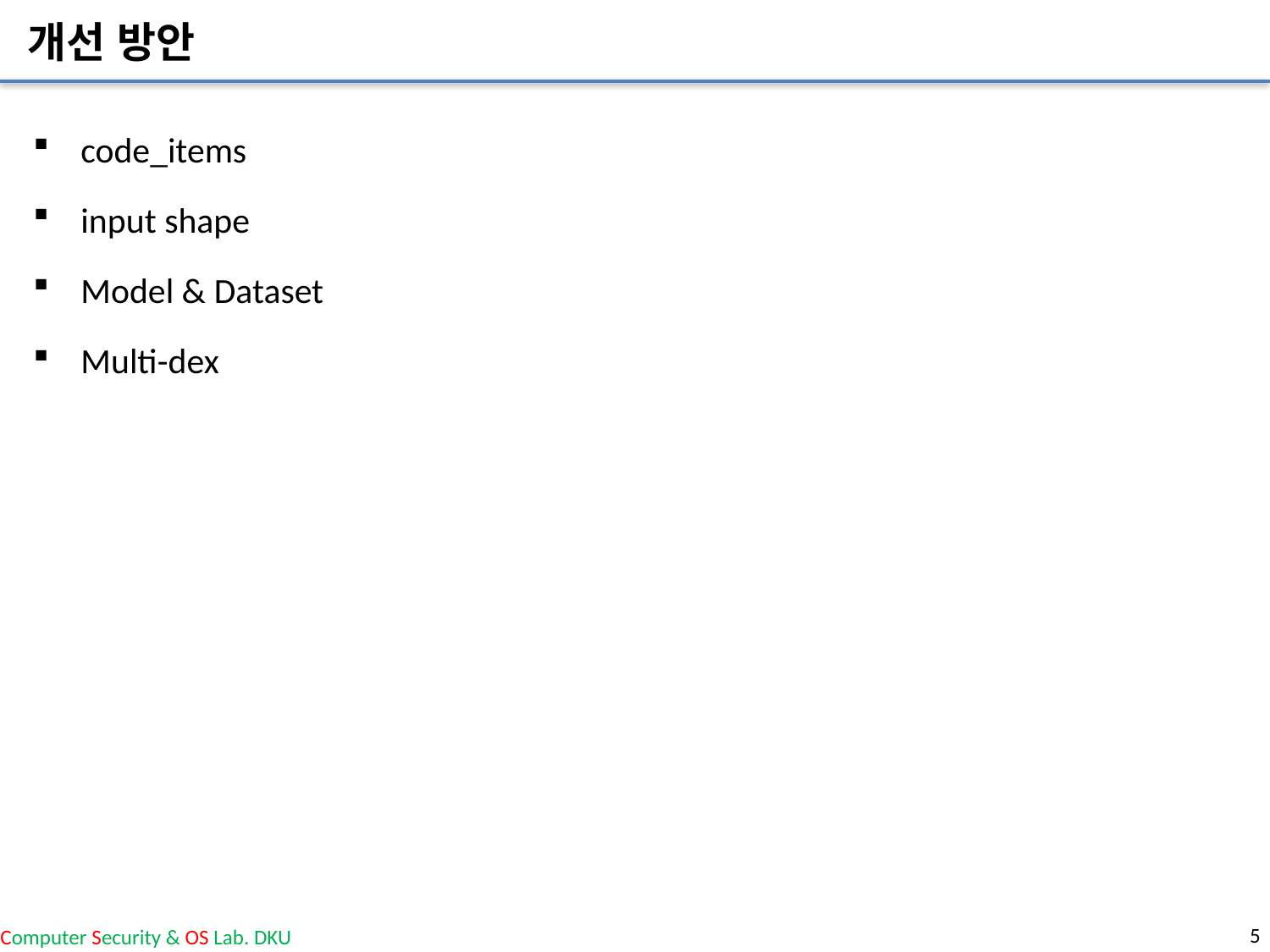

# 개선 방안
code_items
input shape
Model & Dataset
Multi-dex
5